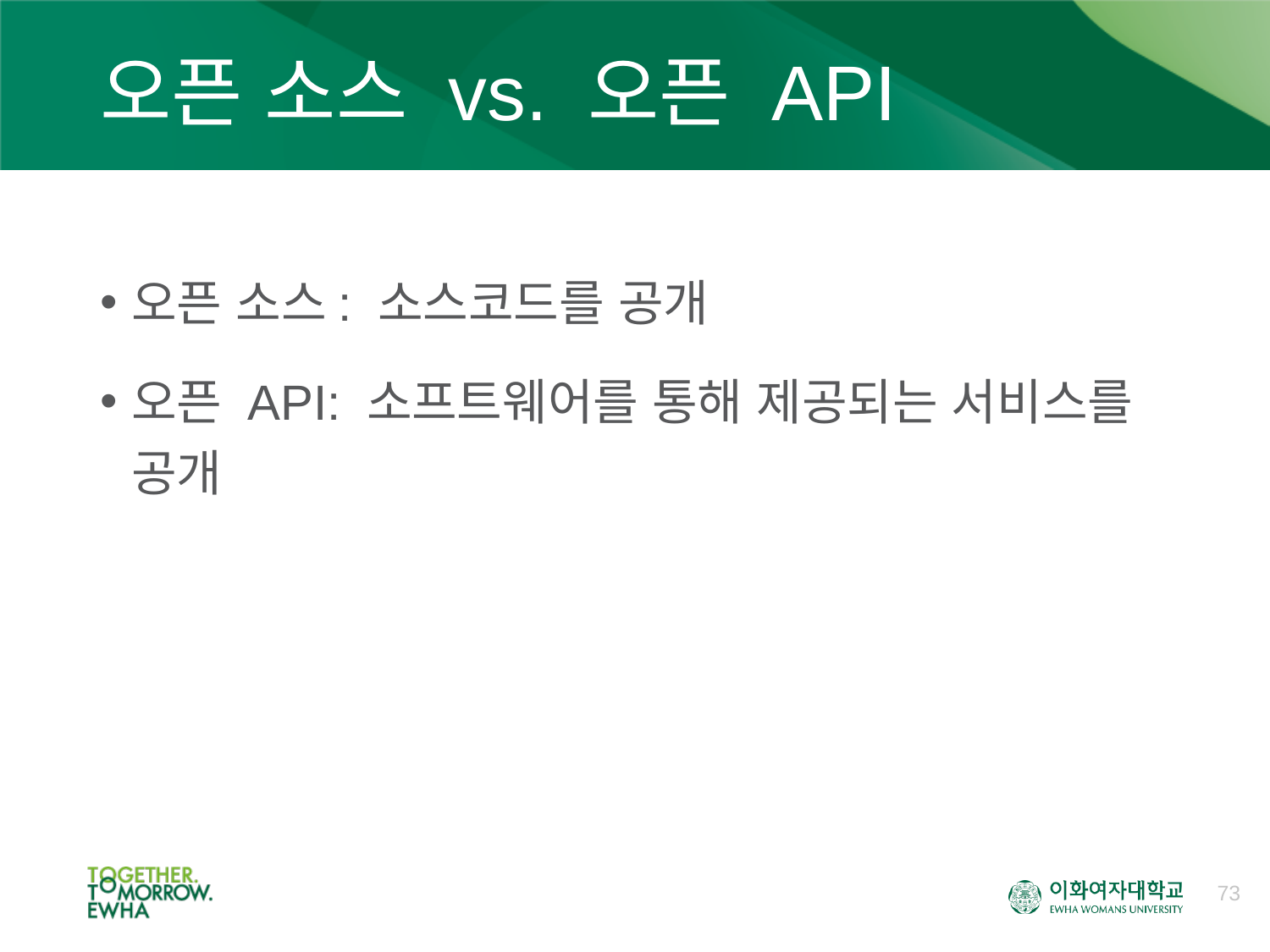

# 오픈 소스 vs. 오픈 API
오픈 소스: 소스코드를 공개
오픈 API: 소프트웨어를 통해 제공되는 서비스를 공개
73